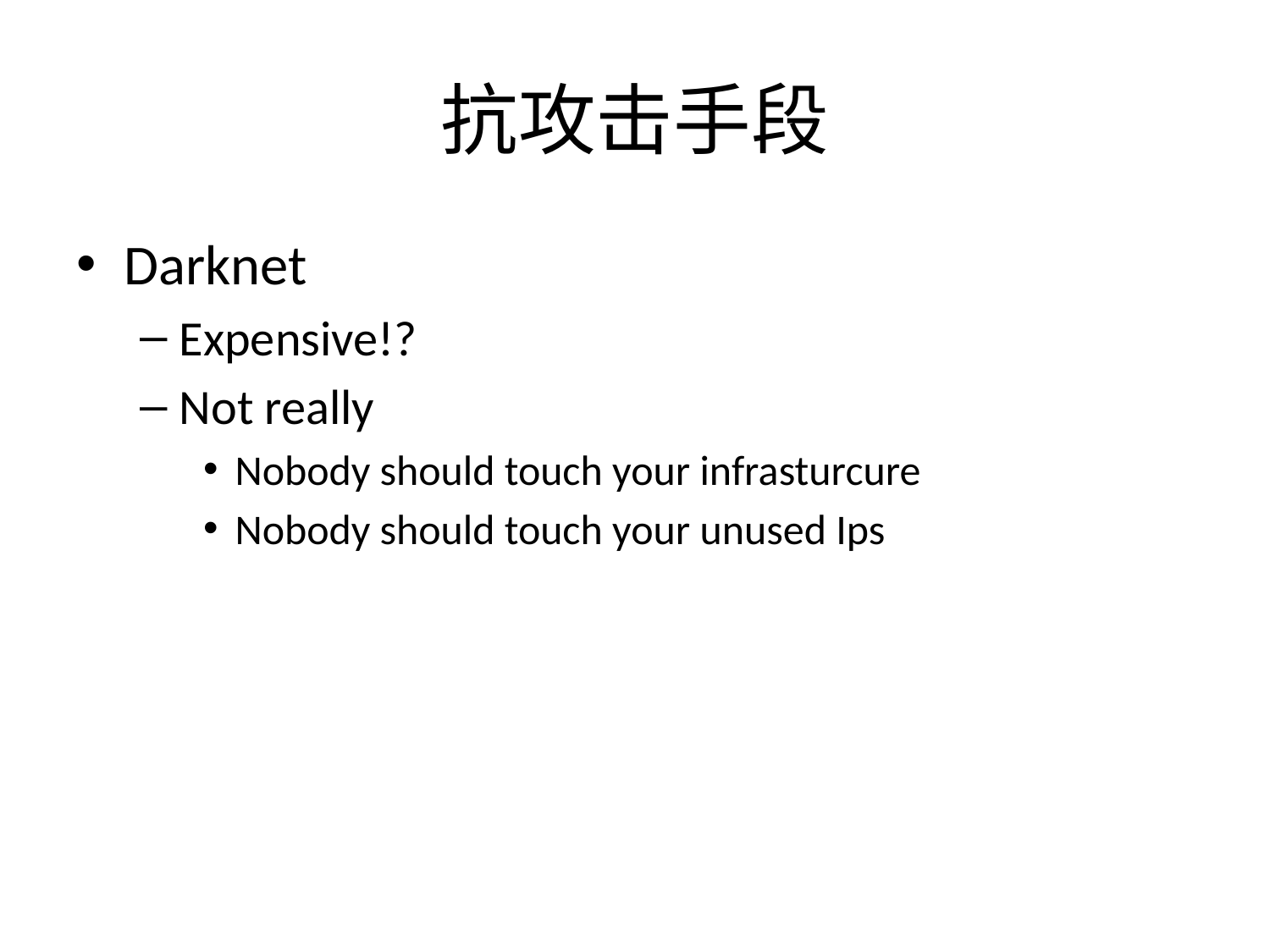

# 抗攻击手段
Darknet
Expensive!?
Not really
Nobody should touch your infrasturcure
Nobody should touch your unused Ips